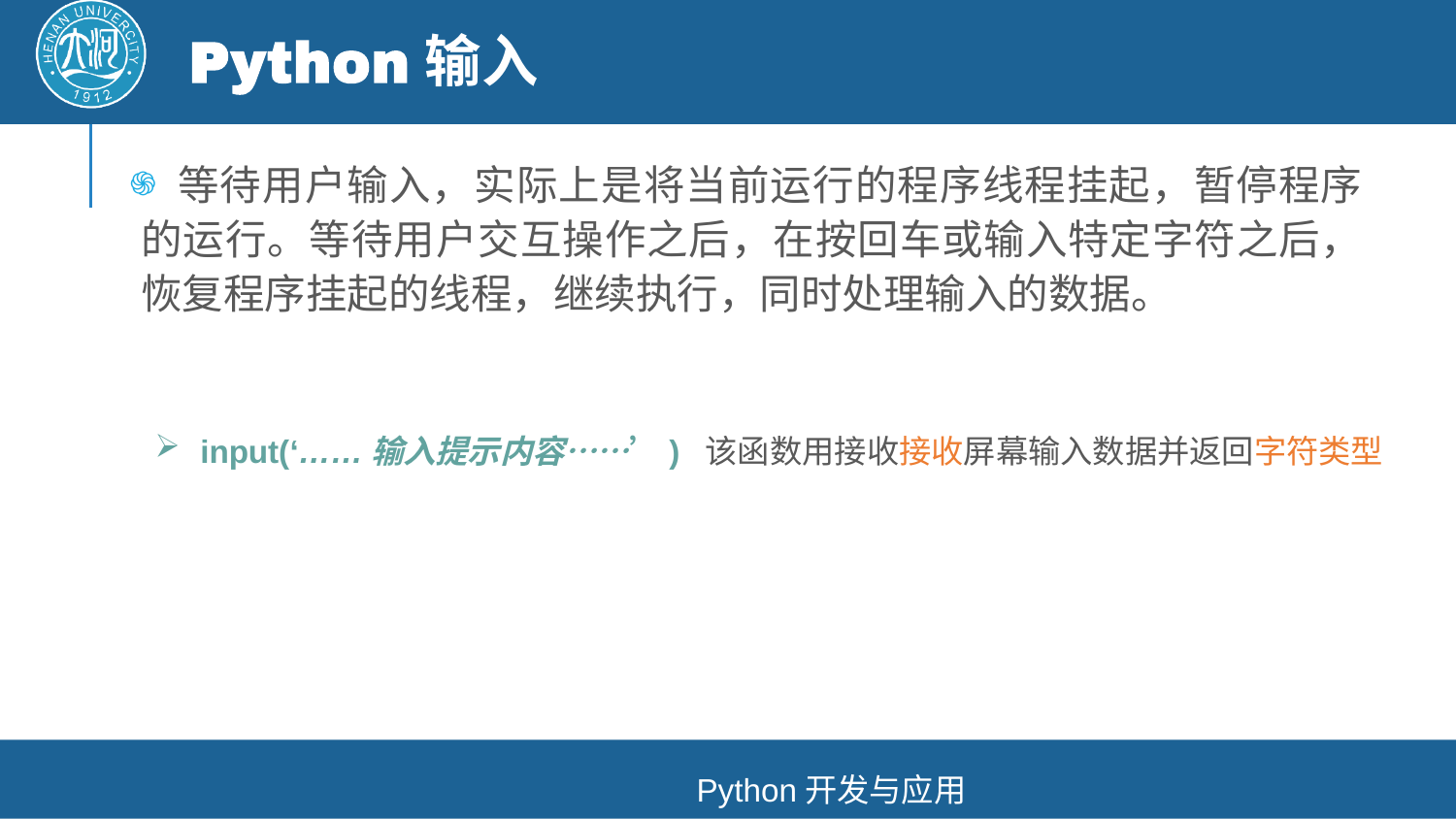

# Python输入
  等待用户输入，实际上是将当前运行的程序线程挂起，暂停程序的运行。等待用户交互操作之后，在按回车或输入特定字符之后，恢复程序挂起的线程，继续执行，同时处理输入的数据。

input(‘……输入提示内容……’)  该函数用接收接收屏幕输入数据并返回字符类型

Python开发与应用
47